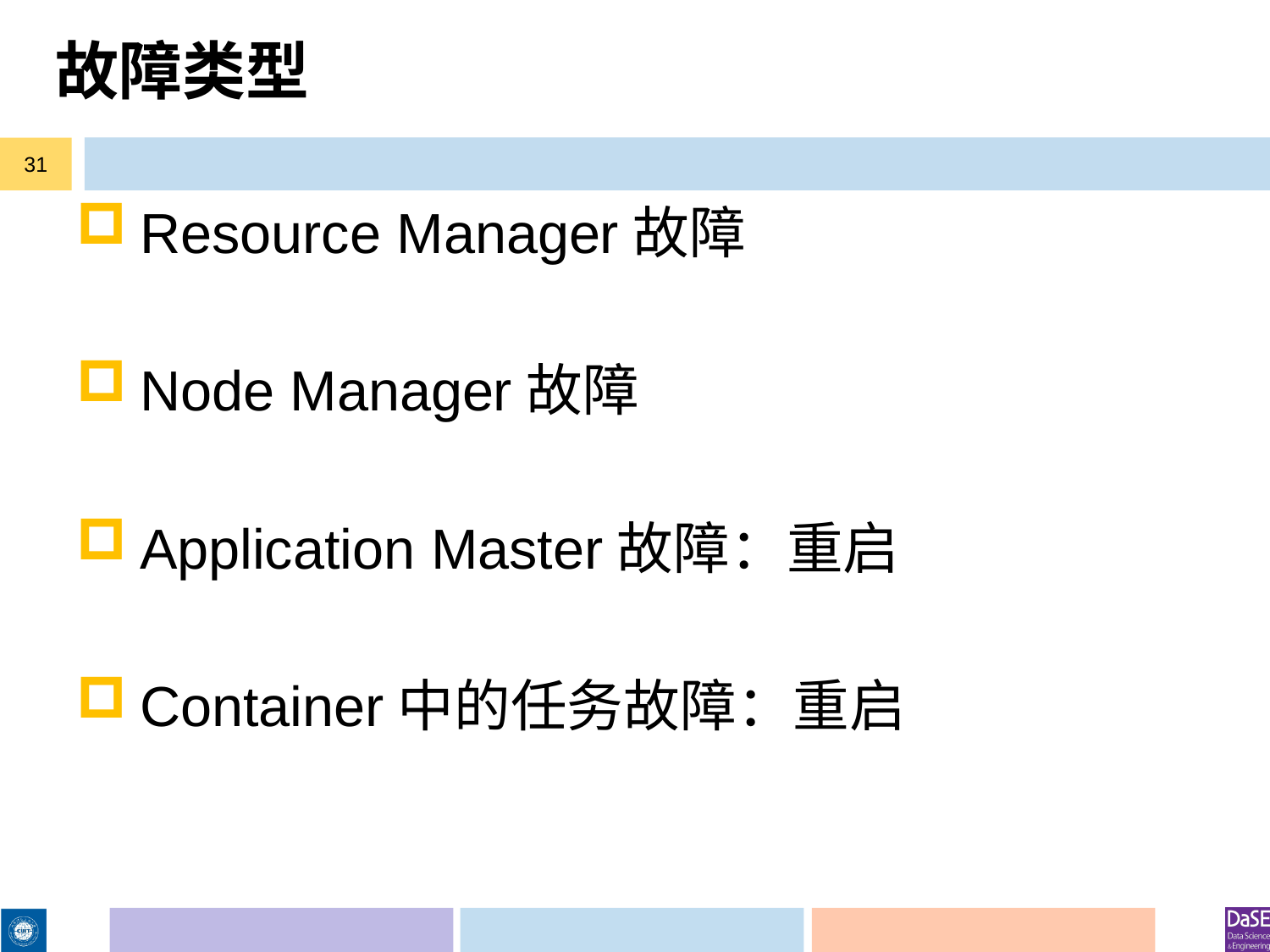

# 故障类型
31
Resource Manager故障

Node Manager故障

Application Master故障：重启

Container中的任务故障：重启